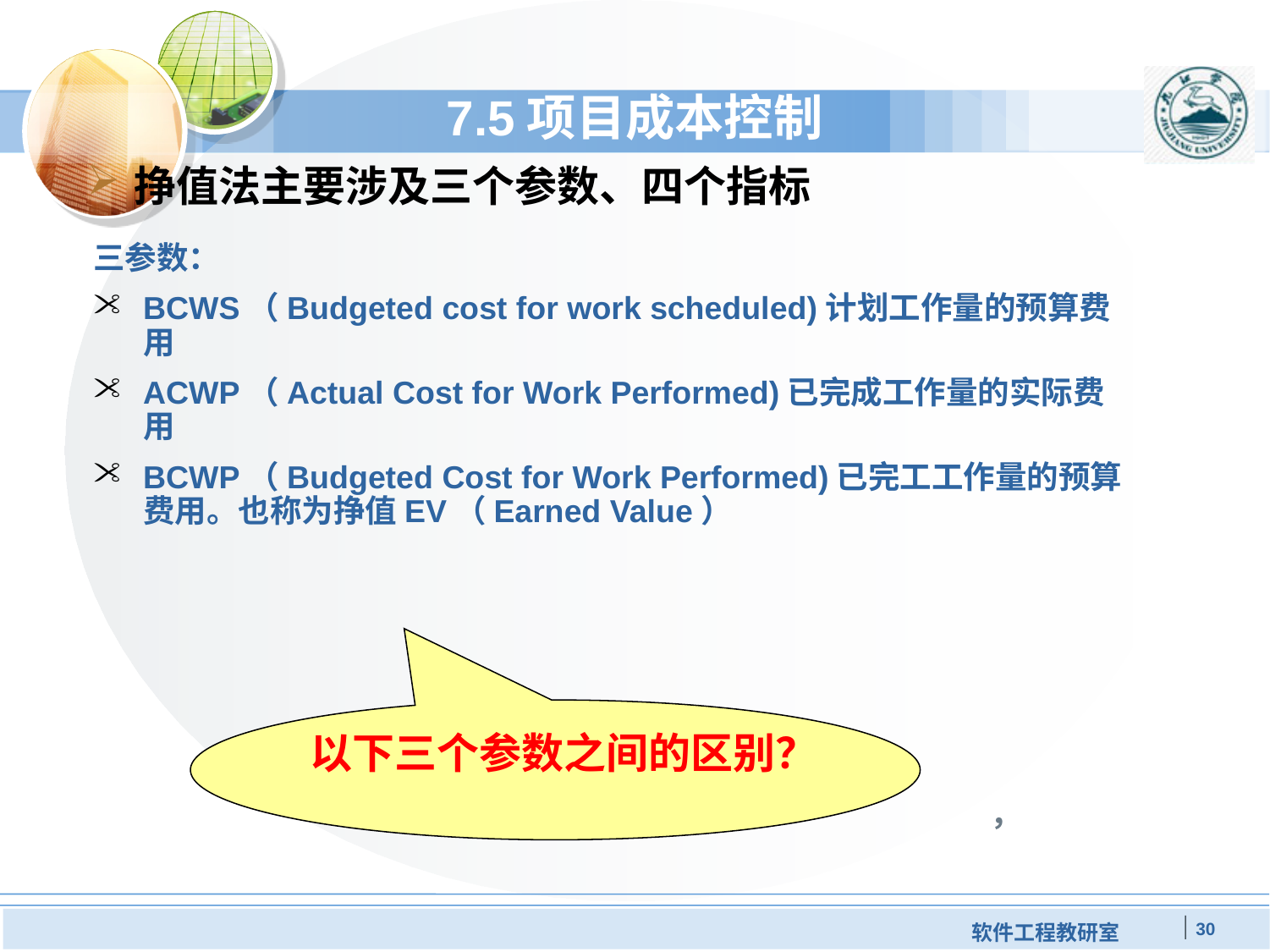

# 7.5项目成本控制
挣值法主要涉及三个参数、四个指标
三参数：
BCWS（Budgeted cost for work scheduled)计划工作量的预算费用
ACWP（Actual Cost for Work Performed)已完成工作量的实际费用
BCWP（Budgeted Cost for Work Performed)已完工工作量的预算费用。也称为挣值EV（Earned Value）

以下三个参数之间的区别？
，